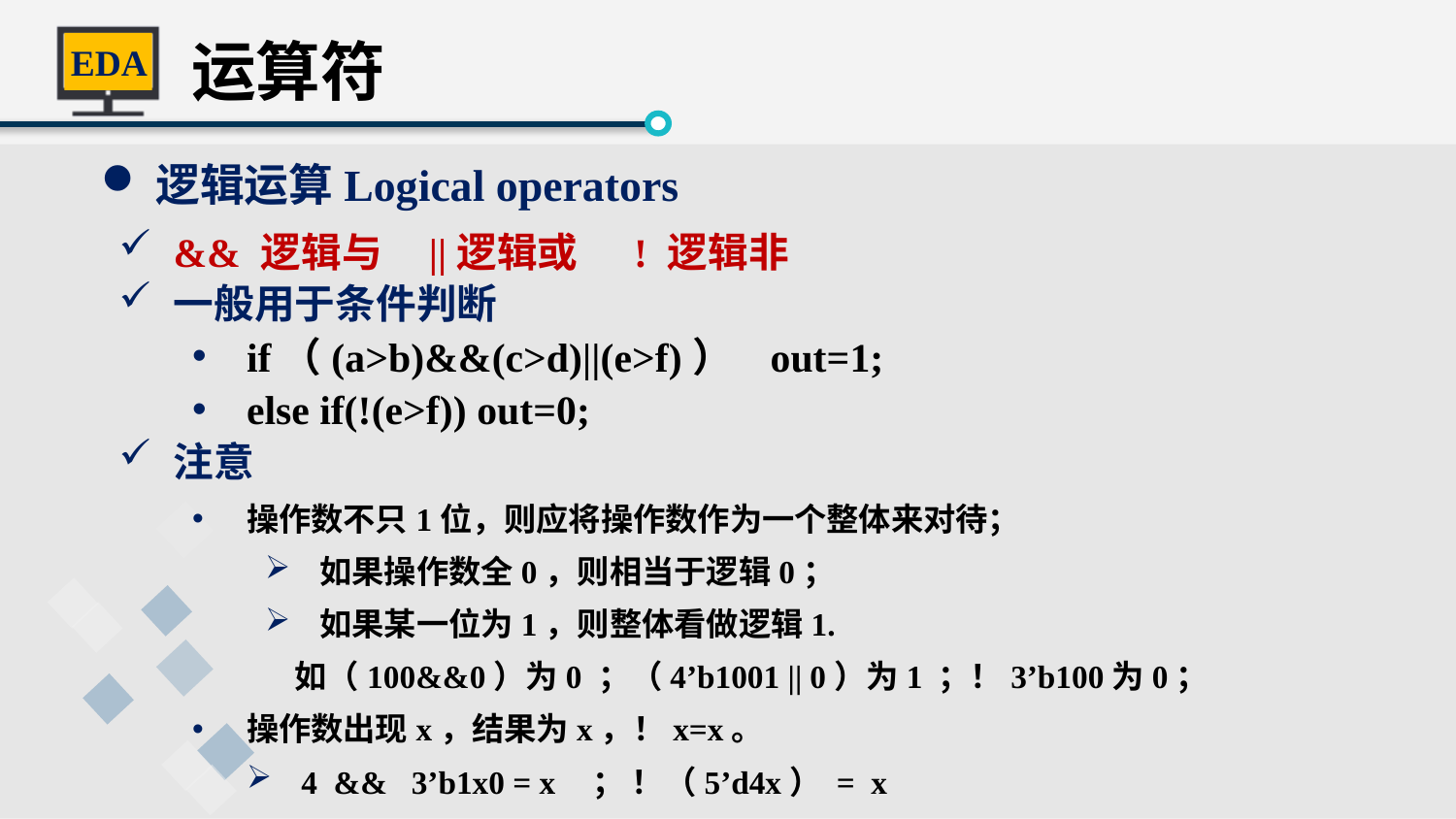

运算符
逻辑运算Logical operators
&& 逻辑与    ||逻辑或     ! 逻辑非
一般用于条件判断
if（(a>b)&&(c>d)||(e>f)）   out=1;
else if(!(e>f)) out=0;
注意
操作数不只1位，则应将操作数作为一个整体来对待；
如果操作数全0，则相当于逻辑0；
如果某一位为1，则整体看做逻辑1.
   如（100&&0）为0 ；（4’b1001 || 0）为1 ；！3’b100为0；
操作数出现x，结果为x，！x=x。
4  &&   3’b1x0 = x	； ！（5’d4x） =  x